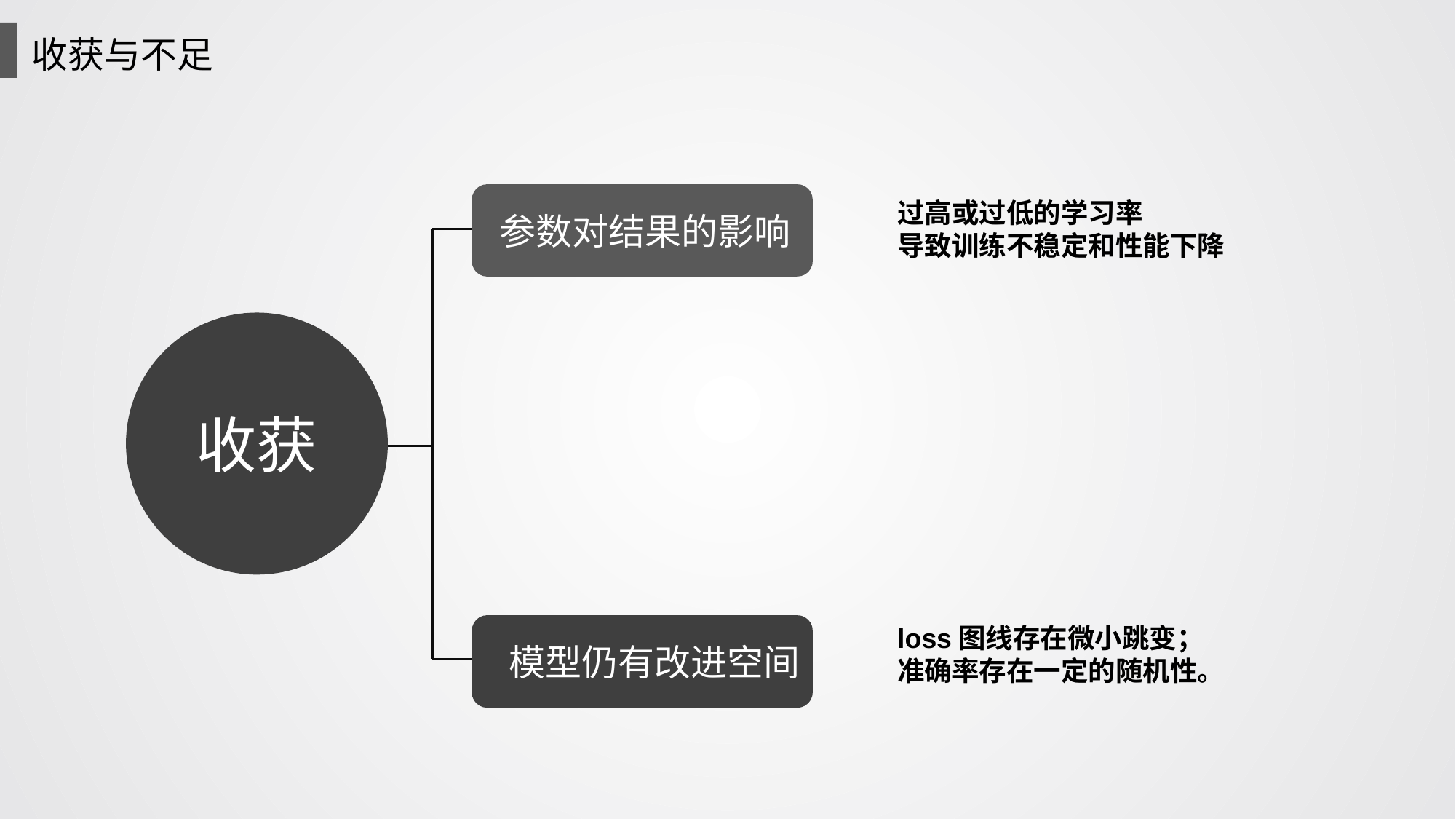

收获与不足

参数对结果的影响
过高或过低的学习率
导致训练不稳定和性能下降
收获

模型仍有改进空间
loss图线存在微小跳变；
准确率存在一定的随机性。